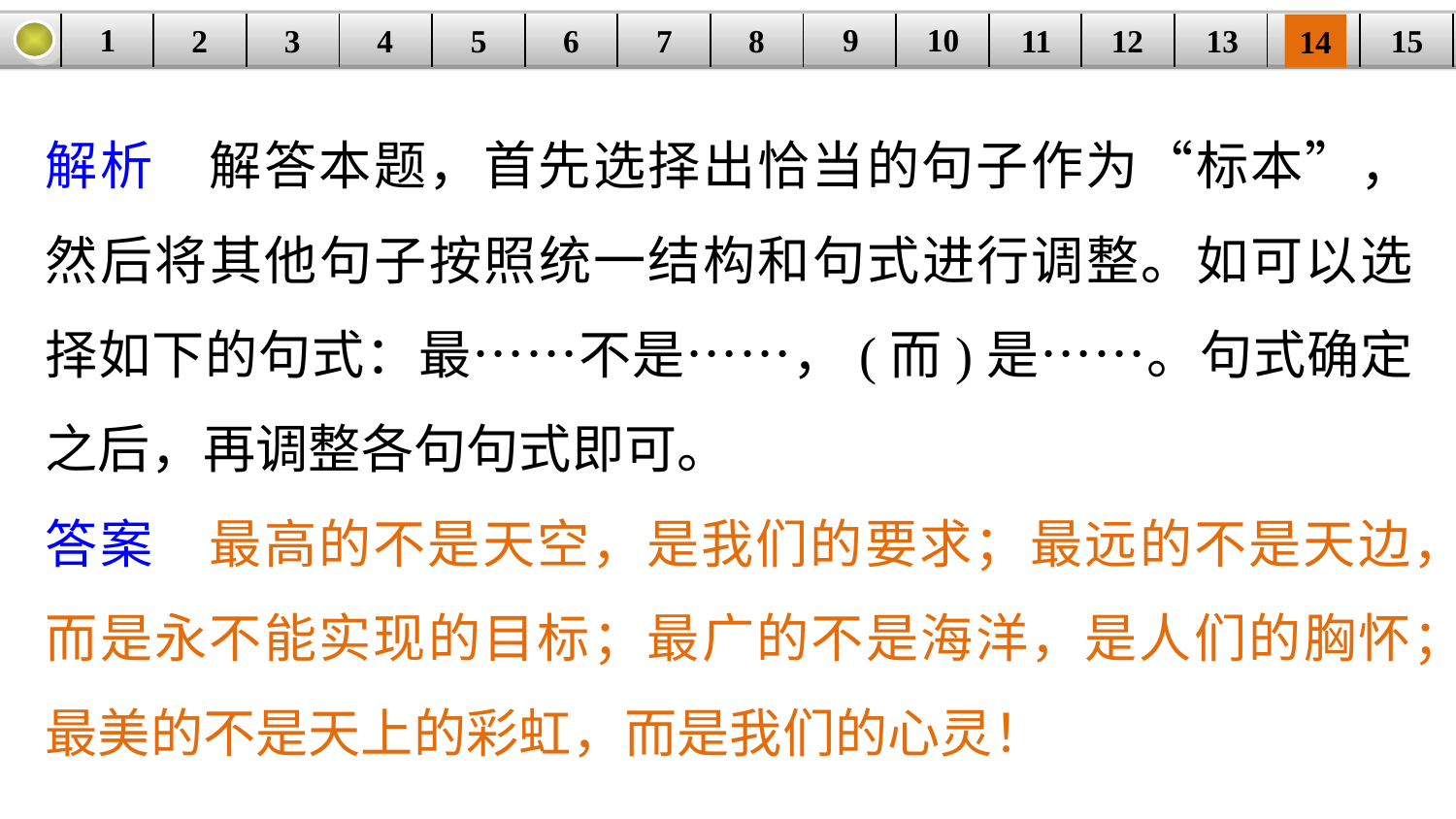

9
10
1
3
4
5
6
8
11
2
12
15
|  |  |  |  |  |  |  |  |  |  |  |  |  |  |  |
| --- | --- | --- | --- | --- | --- | --- | --- | --- | --- | --- | --- | --- | --- | --- |
7
13
14

解析　解答本题，首先选择出恰当的句子作为“标本”，然后将其他句子按照统一结构和句式进行调整。如可以选择如下的句式：最……不是……，(而)是……。句式确定之后，再调整各句句式即可。
答案　最高的不是天空，是我们的要求；最远的不是天边，而是永不能实现的目标；最广的不是海洋，是人们的胸怀；最美的不是天上的彩虹，而是我们的心灵！